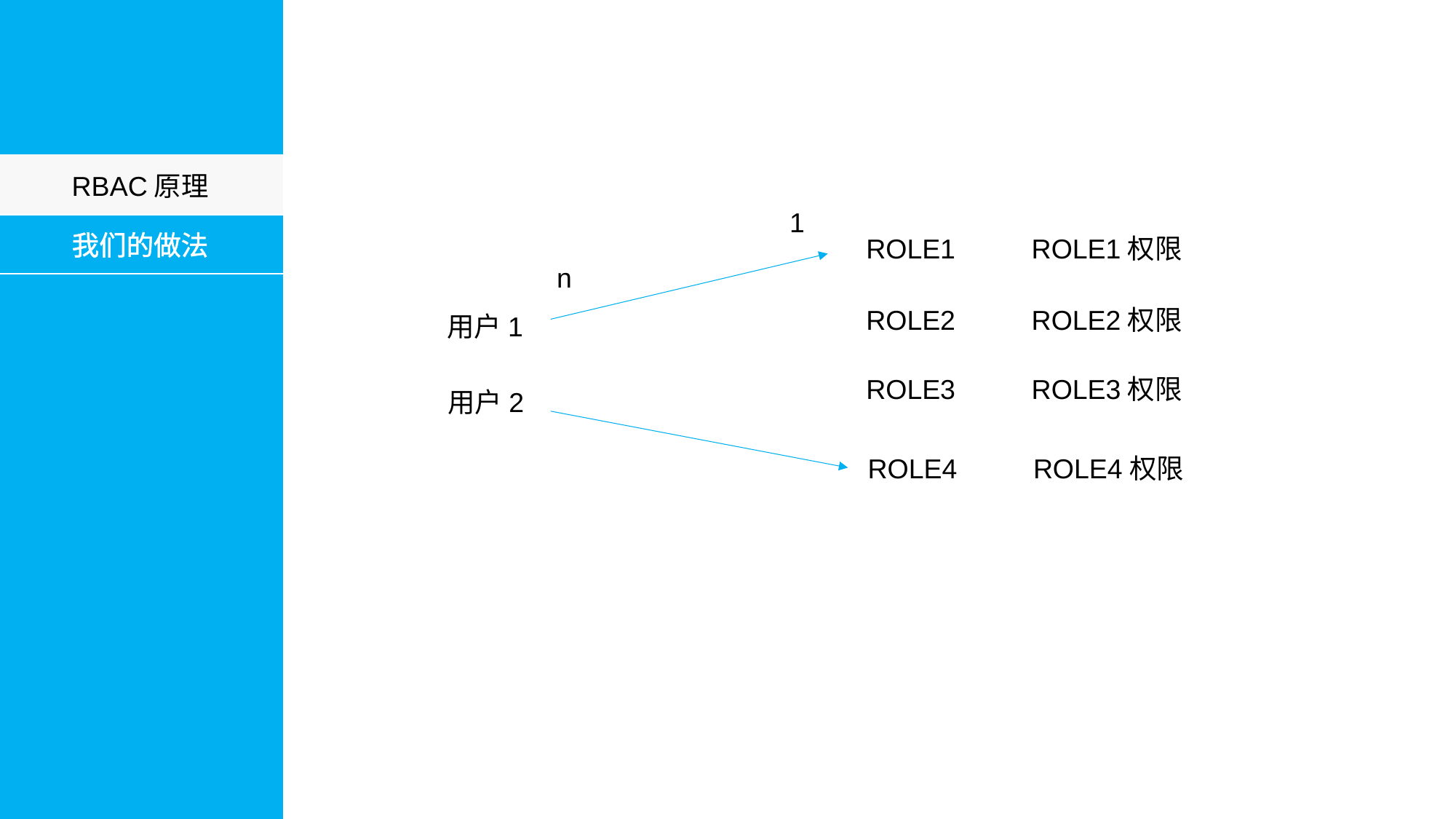

RBAC原理
1
我们的做法
ROLE1          ROLE1权限
n
ROLE2          ROLE2权限
用户1
ROLE3          ROLE3权限
用户2
ROLE4          ROLE4权限